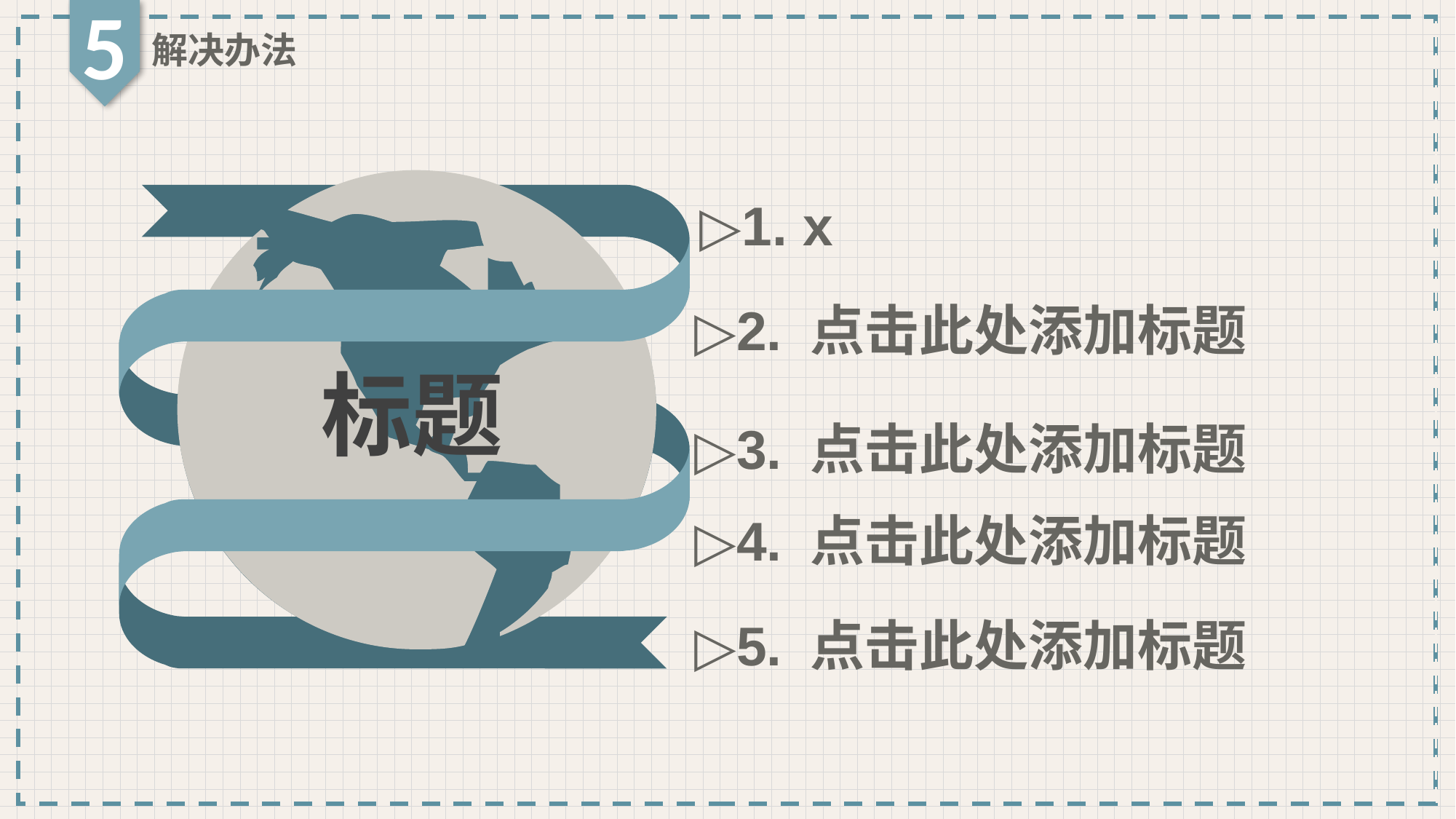

5

解决办法

▷1. x
▷2. 点击此处添加标题
标题
▷3. 点击此处添加标题
▷4. 点击此处添加标题
▷5. 点击此处添加标题